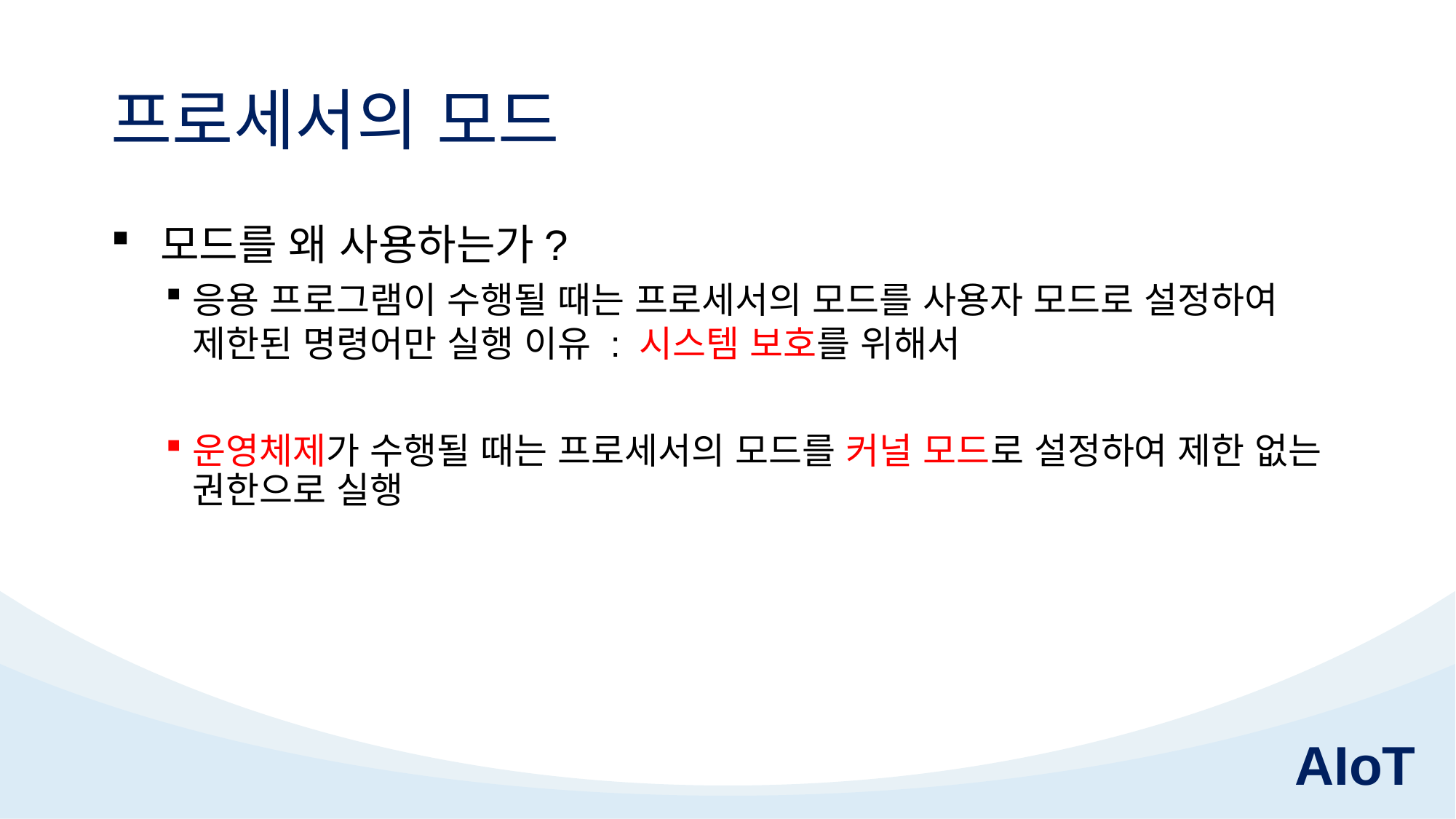

# 프로세서의 모드
 모드를 왜 사용하는가?
응용 프로그램이 수행될 때는 프로세서의 모드를 사용자 모드로 설정하여 제한된 명령어만 실행 이유 : 시스템 보호를 위해서

운영체제가 수행될 때는 프로세서의 모드를 커널 모드로 설정하여 제한 없는 권한으로 실행